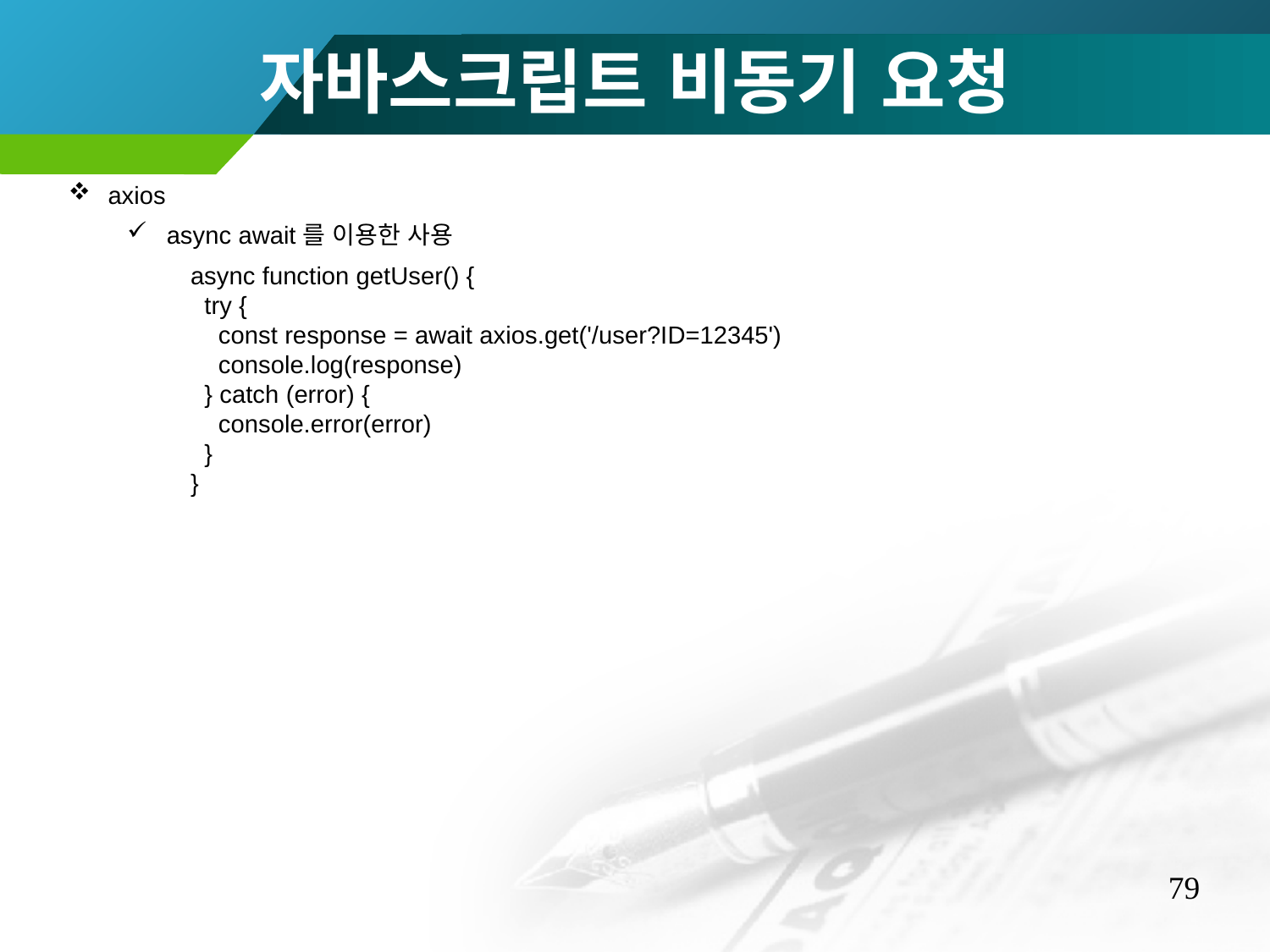

자바스크립트 비동기 요청
axios
async await를 이용한 사용
async function getUser() {
  try {
    const response = await axios.get('/user?ID=12345')
    console.log(response)
  } catch (error) {
    console.error(error)
  }
}
79